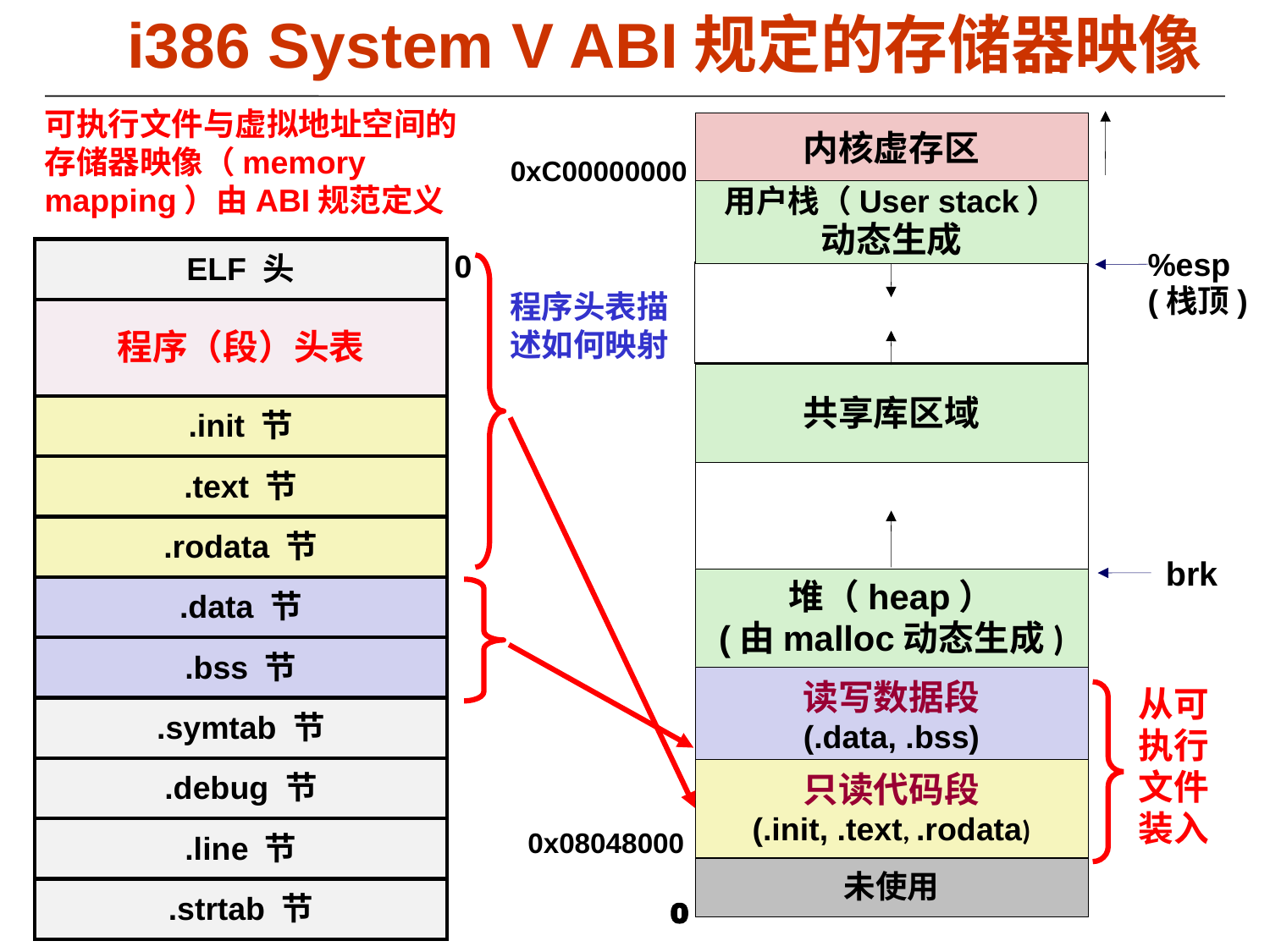

i386 System V ABI规定的存储器映像
可执行文件与虚拟地址空间的存储器映像（memory mapping）由ABI规范定义

内核虚存区
0xC00000000
用户栈（User stack）
动态生成
ELF 头
%esp
(栈顶)
0

程序头表描述如何映射
程序（段）头表

共享库区域
.init 节

.text 节

.rodata 节
brk
堆（heap）
(由malloc动态生成)

.data 节

.bss 节
读写数据段
(.data, .bss)
从可执行文件装入

.symtab 节
.debug 节
只读代码段
(.init, .text, .rodata)
.line 节
0x08048000
未使用
.strtab 节
0